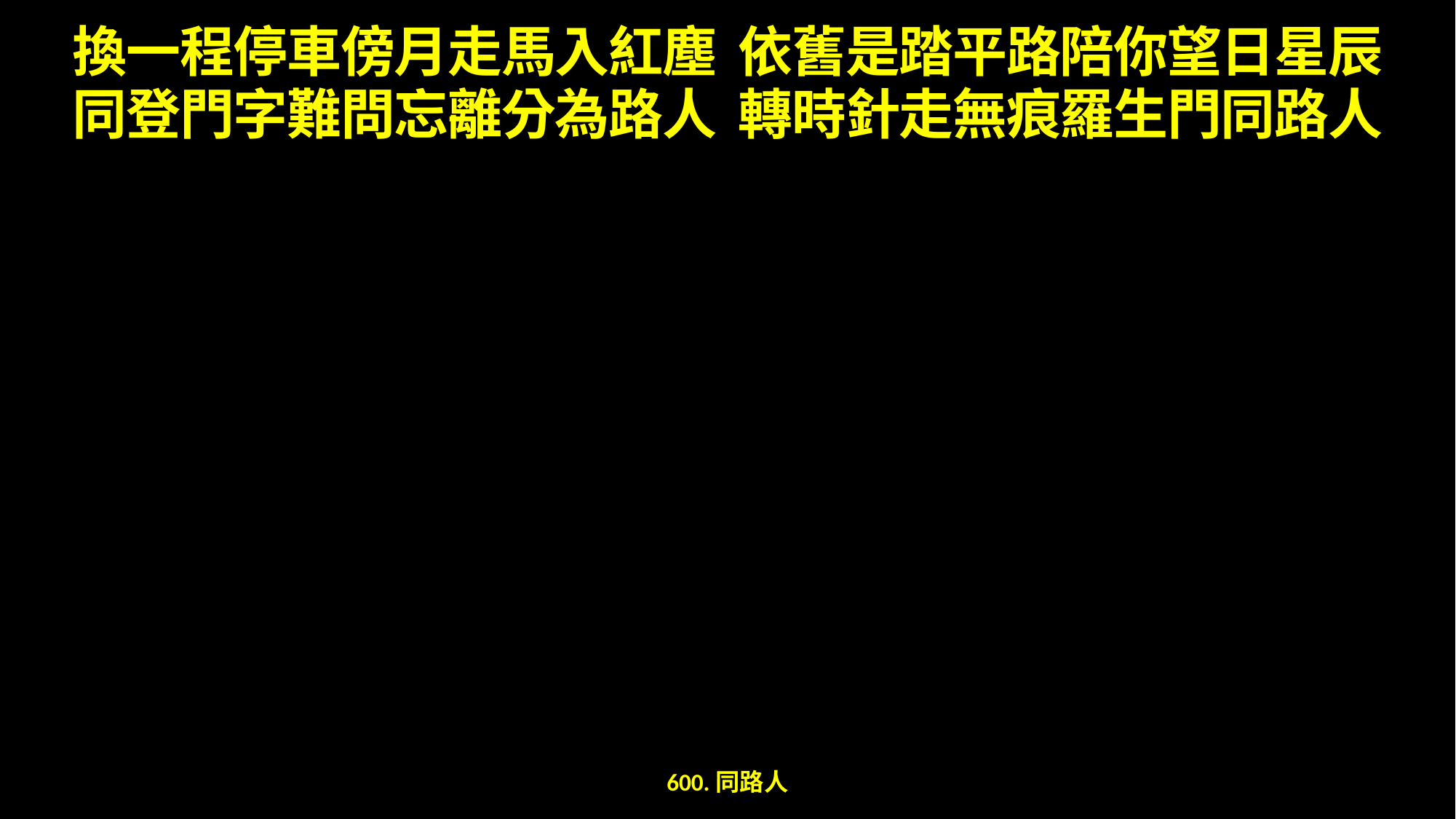

換一程停車傍月走馬入紅塵  依舊是踏平路陪你望日星辰
同登門字難問忘離分為路人  轉時針走無痕羅生門同路人
600.同路人